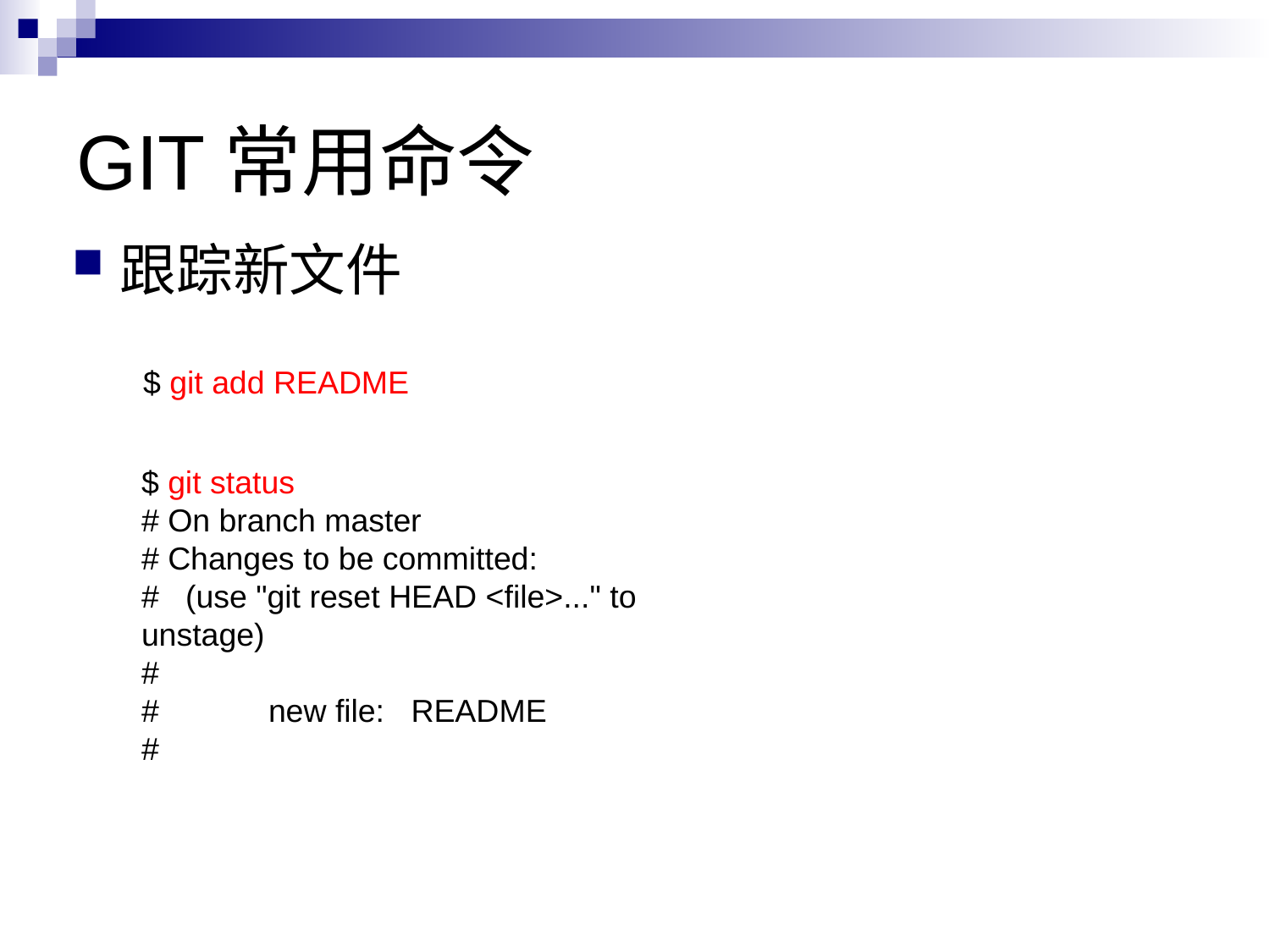

# GIT常用命令
跟踪新文件

$ git add README
$ git status
# On branch master
# Changes to be committed:
#   (use "git reset HEAD <file>..." to unstage)
#
#	new file:   README
#